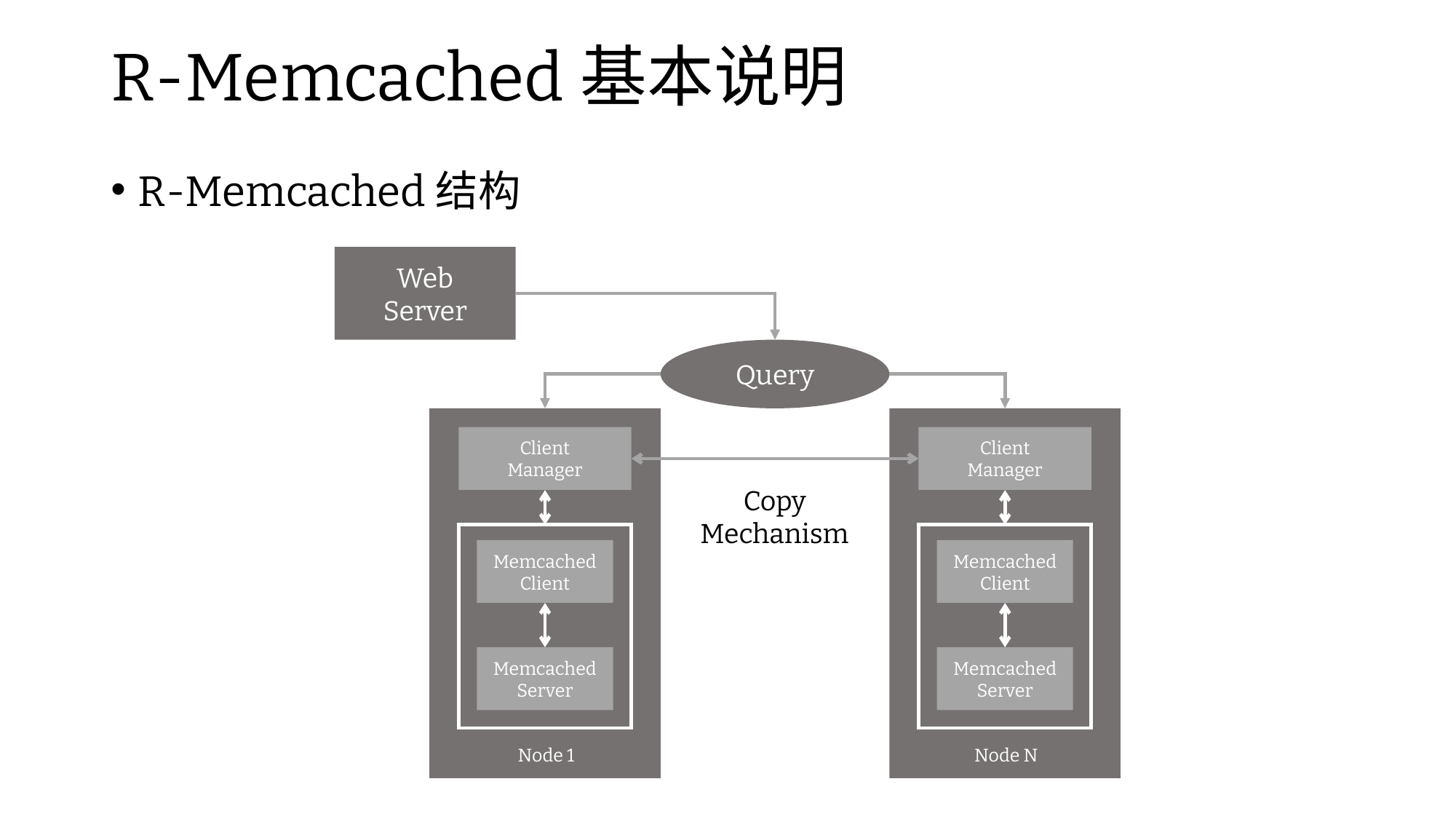

# R-Memcached基本说明
R-Memcached结构
Web
Server
Query

Client
Manager

Memcached
Client
Memcached
Server
Node 1

Client
Manager

Memcached
Client
Memcached
Server
Node N
Copy
Mechanism